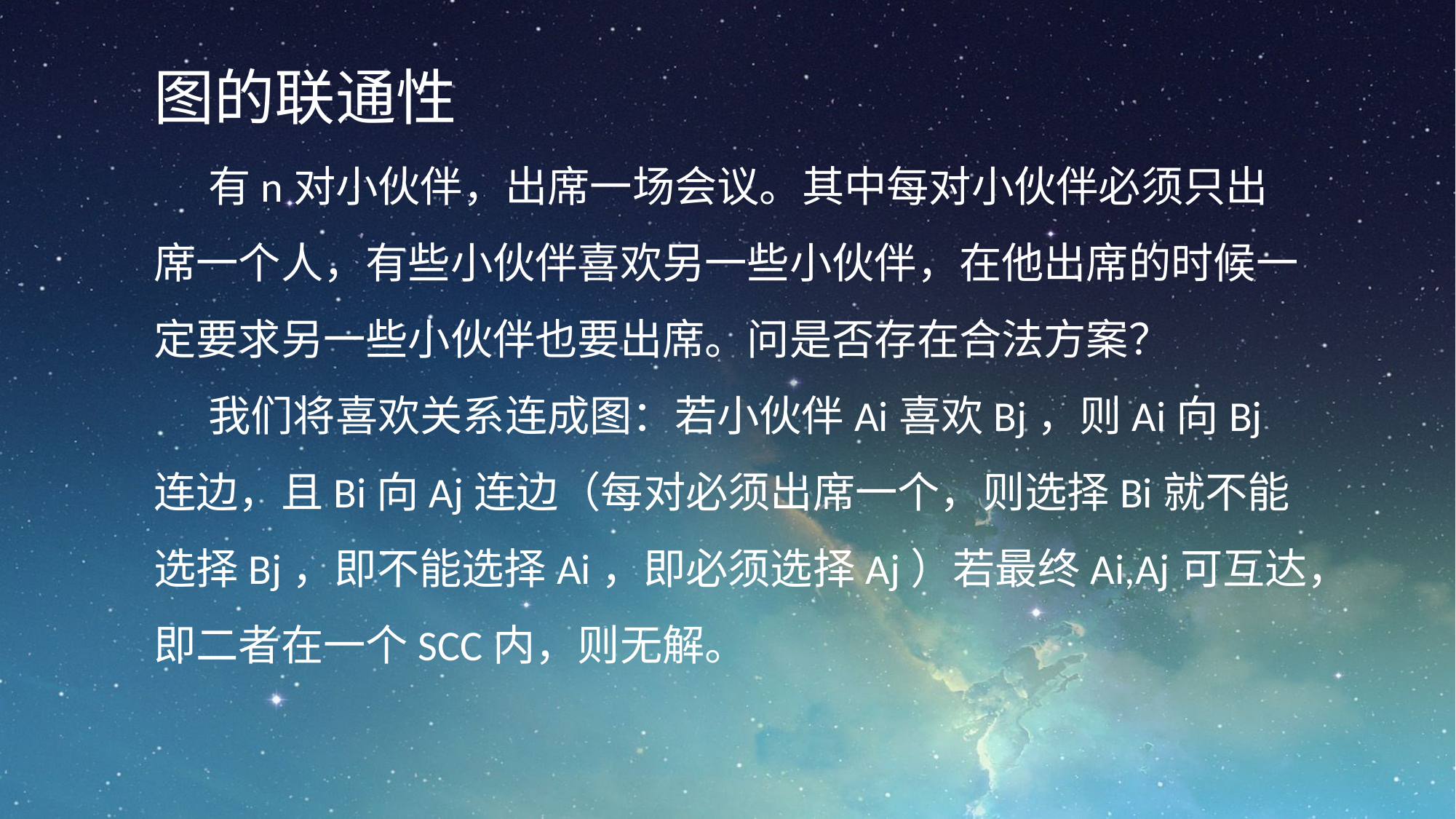

图的联通性
有n对小伙伴，出席一场会议。其中每对小伙伴必须只出席一个人，有些小伙伴喜欢另一些小伙伴，在他出席的时候一定要求另一些小伙伴也要出席。问是否存在合法方案？
我们将喜欢关系连成图：若小伙伴Ai喜欢Bj，则Ai向Bj连边，且Bi向Aj连边（每对必须出席一个，则选择Bi就不能选择Bj，即不能选择Ai，即必须选择Aj）若最终Ai,Aj可互达，即二者在一个SCC内，则无解。